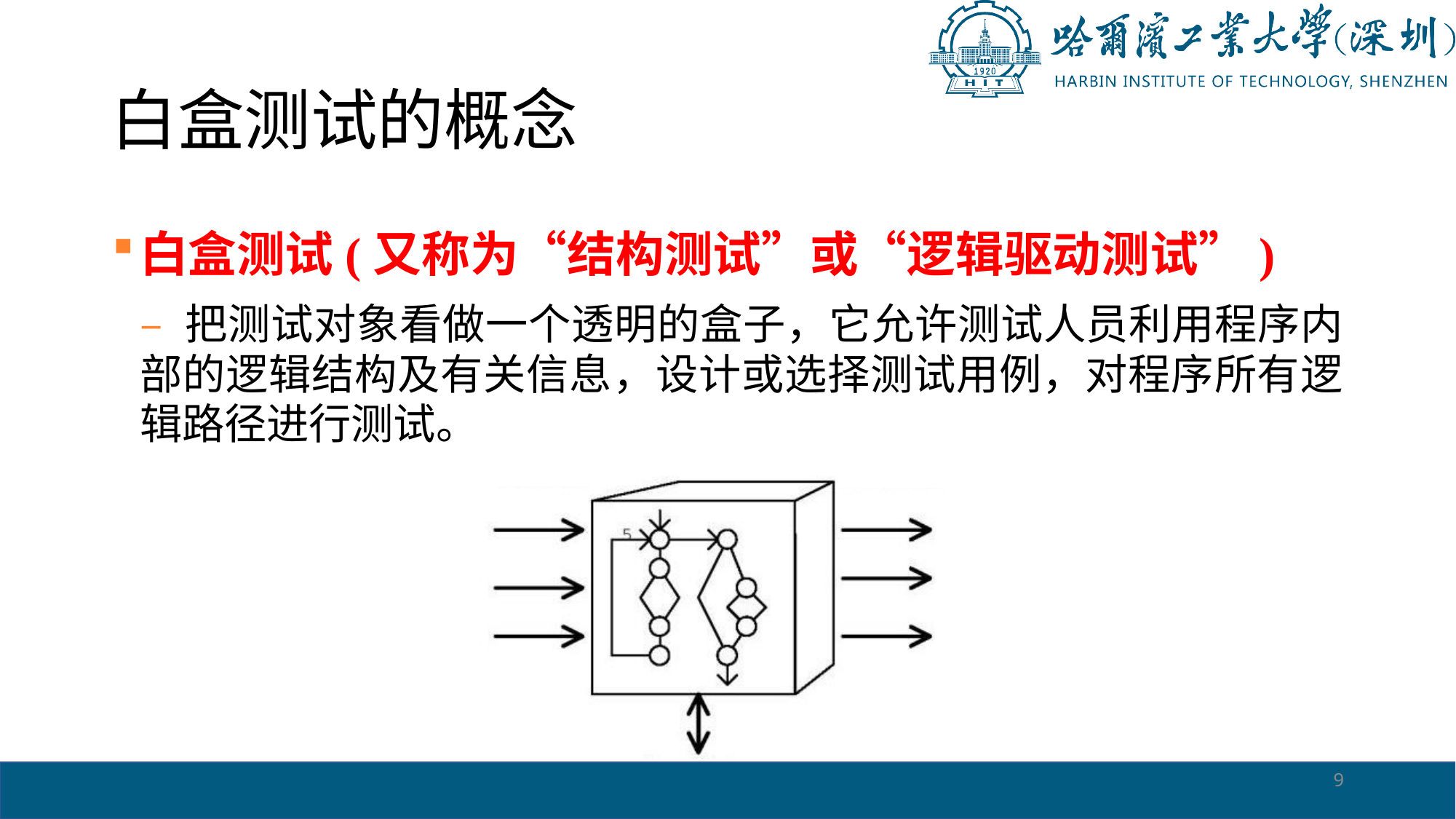

# 白盒测试的概念
白盒测试(又称为“结构测试”或“逻辑驱动测试”)
– 把测试对象看做一个透明的盒子，它允许测试人员利用程序内部的逻辑结构及有关信息，设计或选择测试用例，对程序所有逻辑路径进行测试。

9